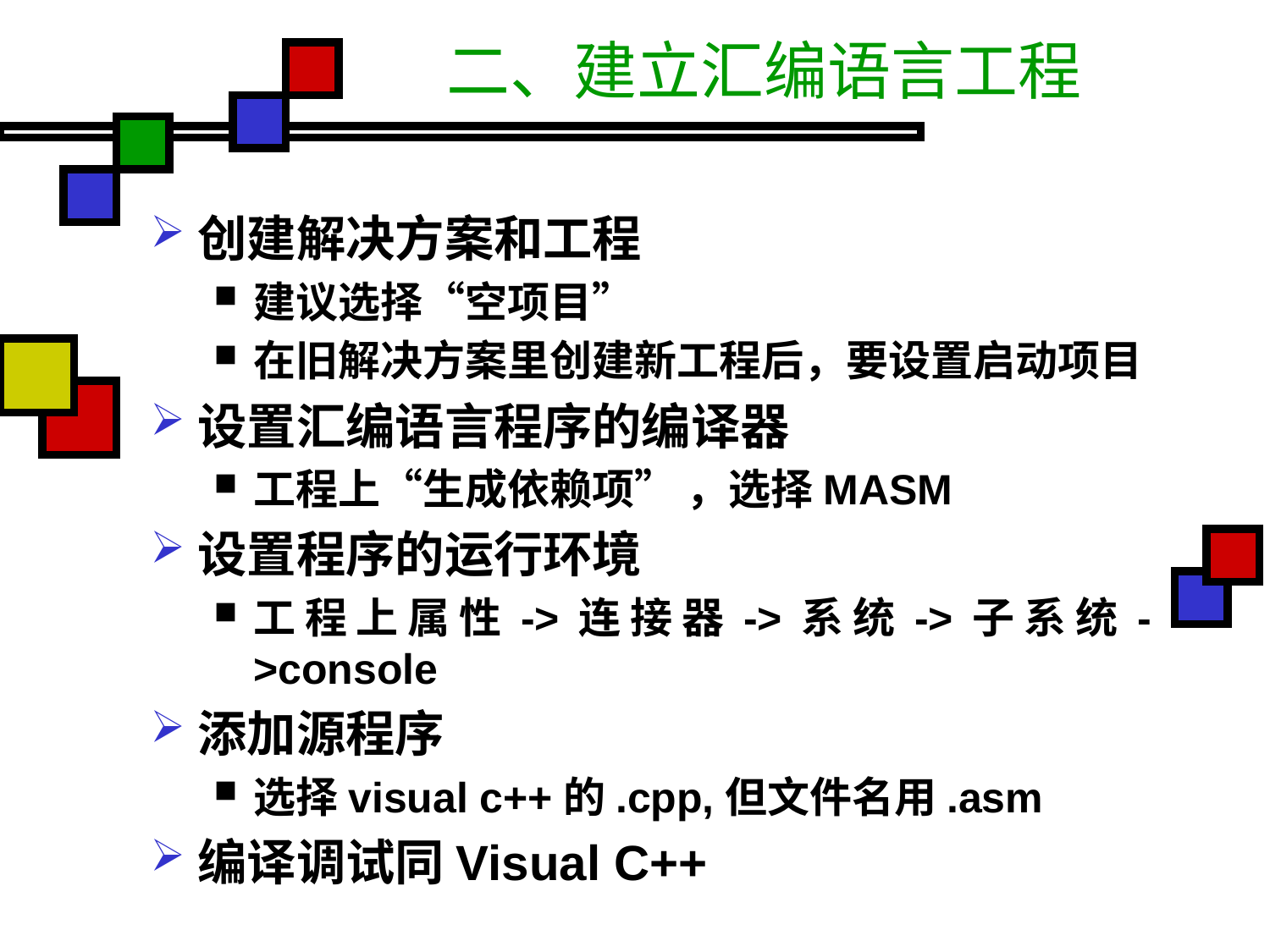

# 二、建立汇编语言工程
创建解决方案和工程
建议选择“空项目”
在旧解决方案里创建新工程后，要设置启动项目
设置汇编语言程序的编译器
工程上“生成依赖项” ，选择MASM
设置程序的运行环境
工程上属性->连接器->系统->子系统->console
添加源程序
选择visual c++的.cpp,但文件名用.asm
编译调试同Visual C++